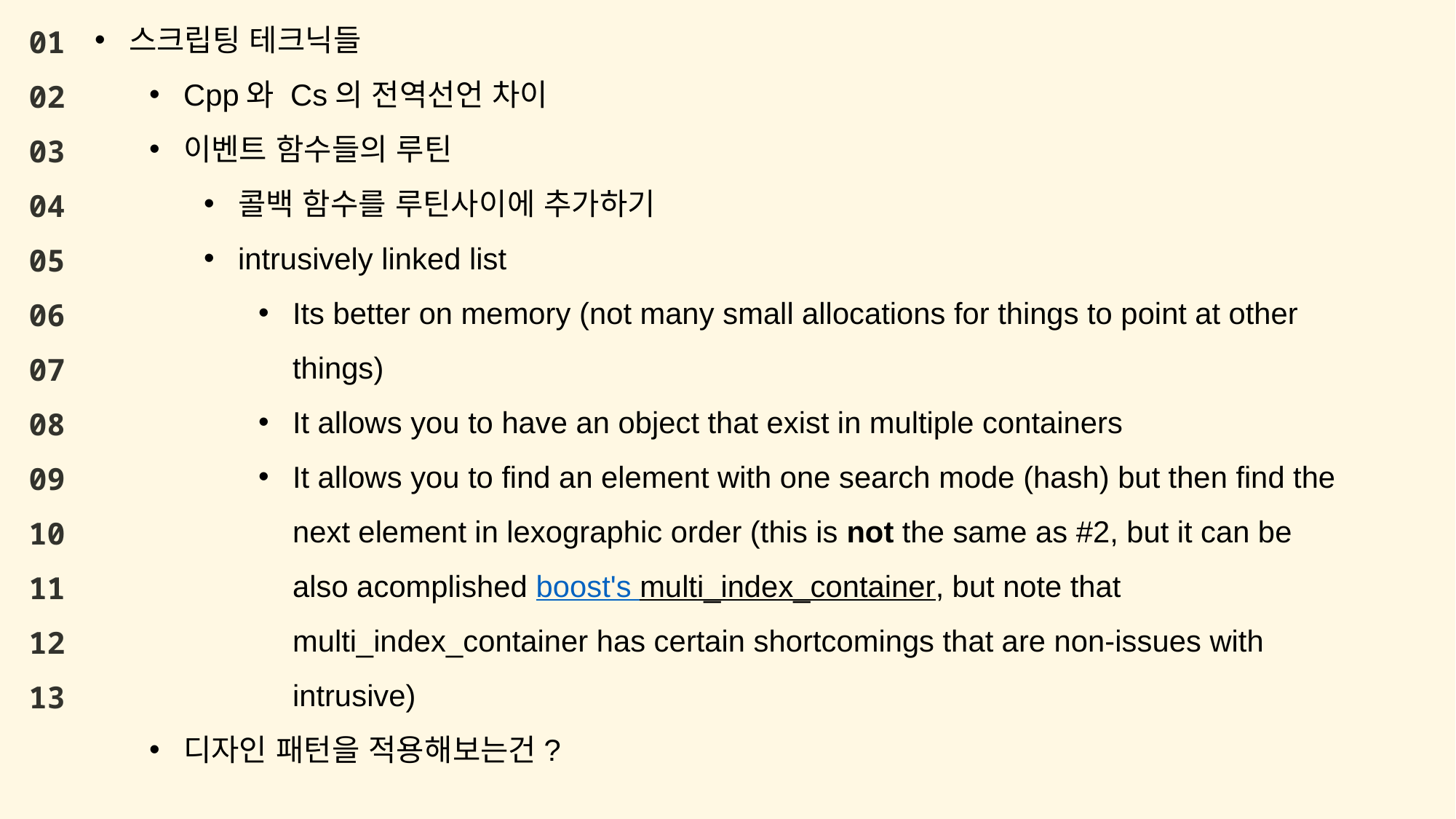

01
02
03
04
05
06
07
08
09
10
11
12
13
스크립팅 테크닉들
Cpp와 Cs의 전역선언 차이
이벤트 함수들의 루틴
콜백 함수를 루틴사이에 추가하기
intrusively linked list
Its better on memory (not many small allocations for things to point at other things)
It allows you to have an object that exist in multiple containers
It allows you to find an element with one search mode (hash) but then find the next element in lexographic order (this is not the same as #2, but it can be also acomplished boost's multi_index_container, but note that multi_index_container has certain shortcomings that are non-issues with intrusive)
디자인 패턴을 적용해보는건?